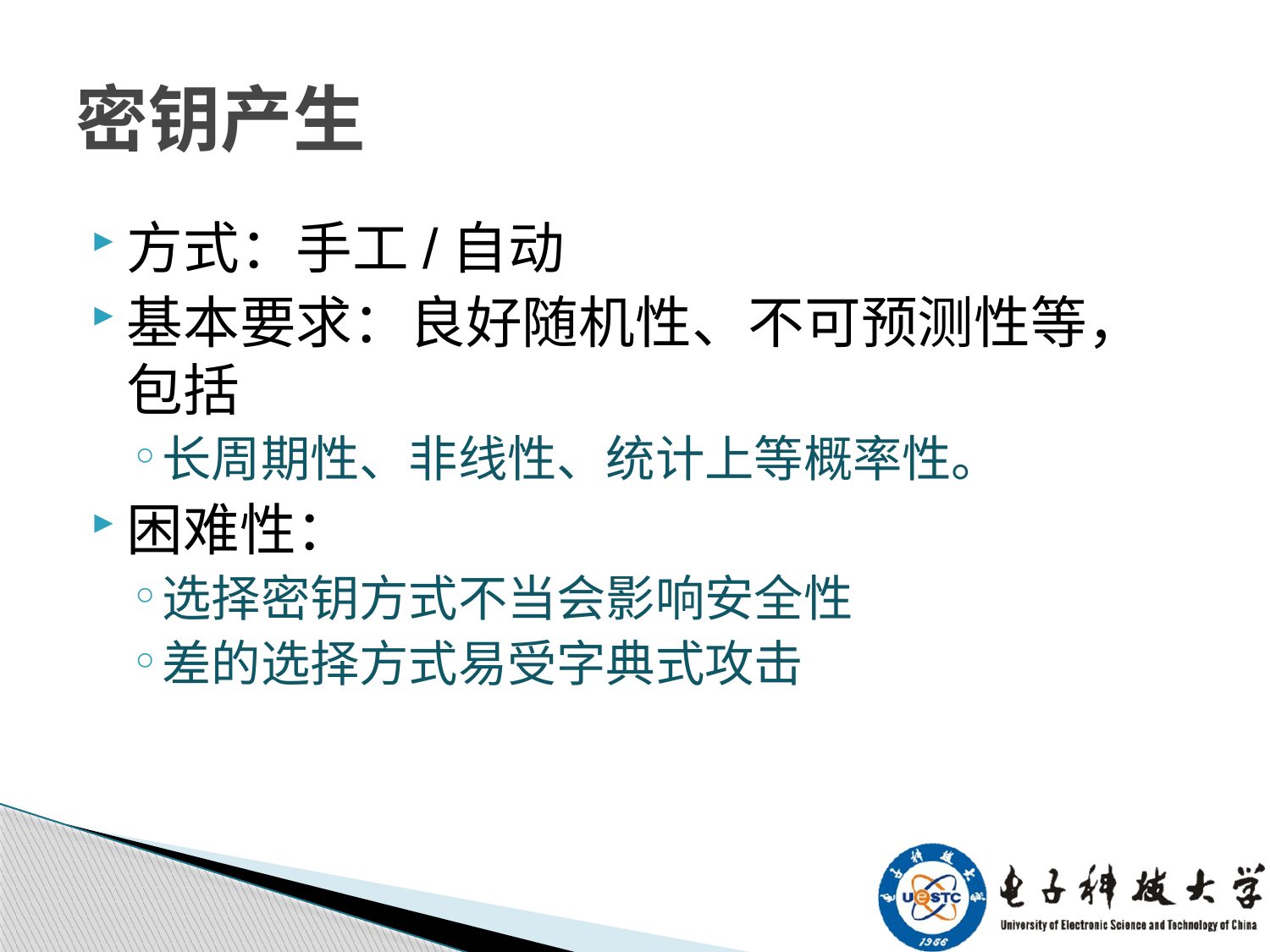

# 密钥产生
方式：手工/自动
基本要求：良好随机性、不可预测性等，包括
长周期性、非线性、统计上等概率性。
困难性：
选择密钥方式不当会影响安全性
差的选择方式易受字典式攻击